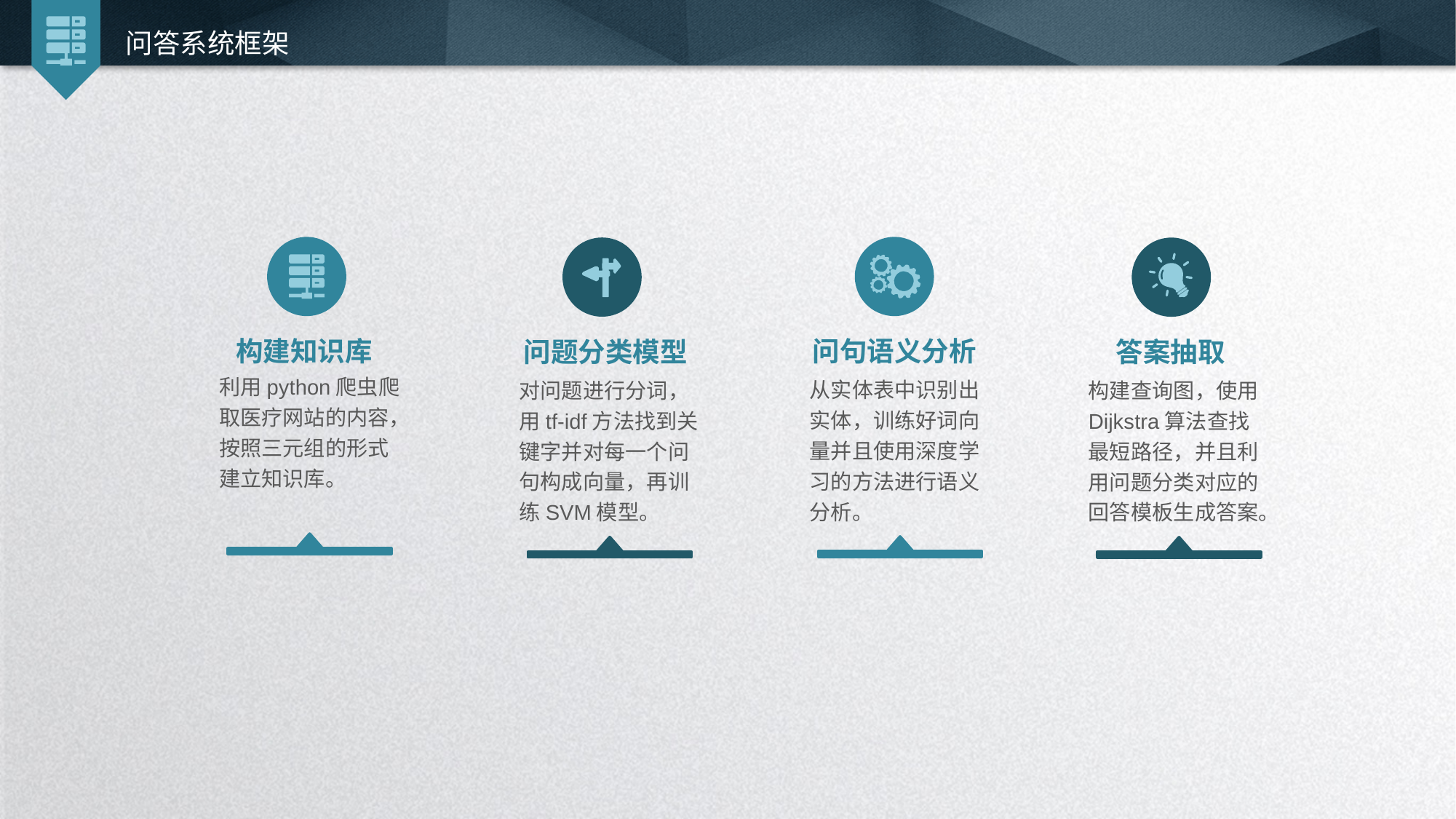

问答系统框架

构建知识库
问句语义分析
问题分类模型
答案抽取
利用python爬虫爬取医疗网站的内容，按照三元组的形式建立知识库。
从实体表中识别出实体，训练好词向量并且使用深度学习的方法进行语义分析。
对问题进行分词，用tf-idf方法找到关键字并对每一个问句构成向量，再训练SVM模型。
构建查询图，使用Dijkstra算法查找最短路径，并且利用问题分类对应的回答模板生成答案。

延时符